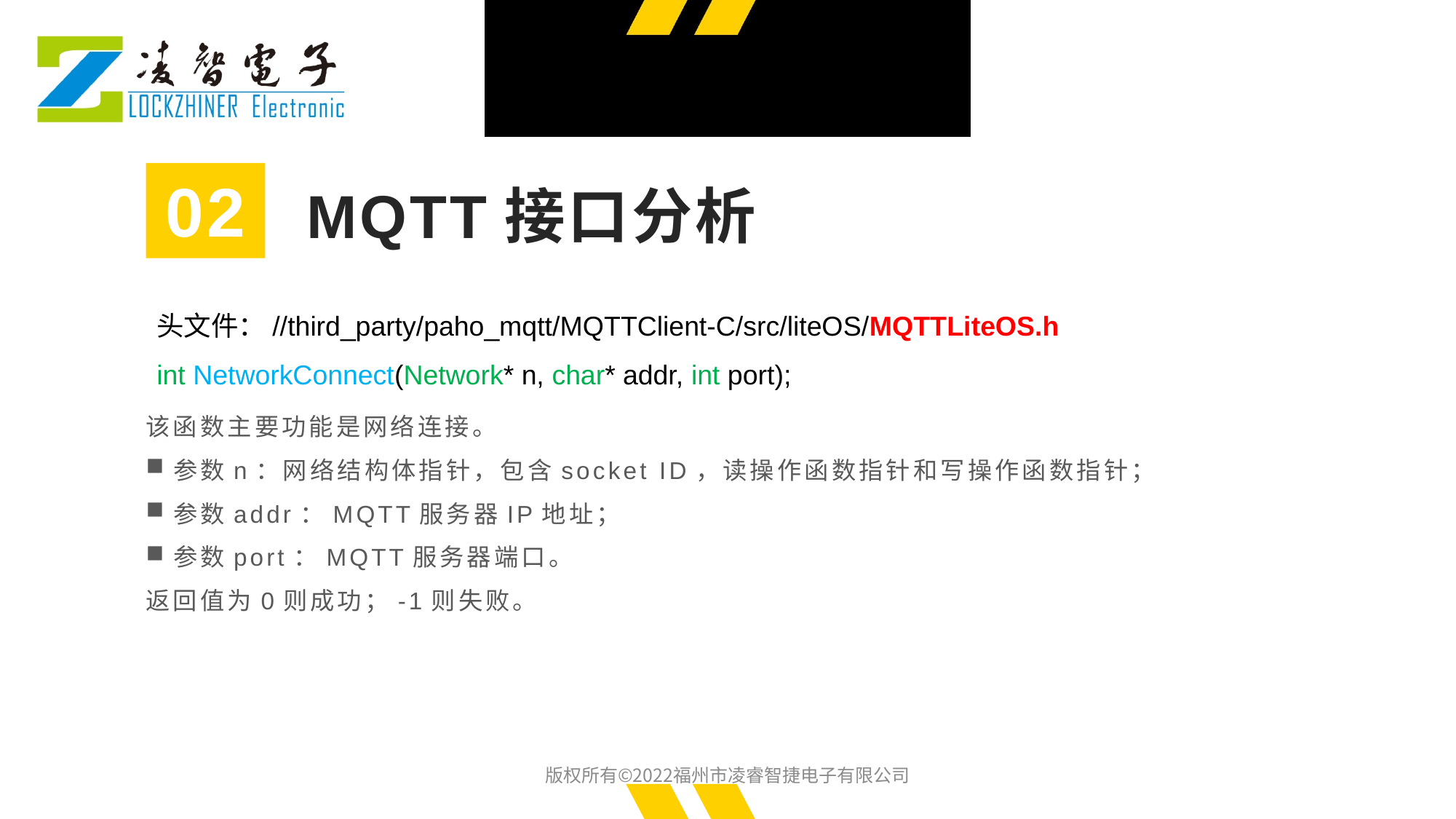

02
MQTT接口分析
头文件：//third_party/paho_mqtt/MQTTClient-C/src/liteOS/MQTTLiteOS.h
int NetworkConnect(Network* n, char* addr, int port);
该函数主要功能是网络连接。
参数n：网络结构体指针，包含socket ID，读操作函数指针和写操作函数指针；
参数addr：MQTT服务器IP地址；
参数port：MQTT服务器端口。
返回值为0则成功；-1则失败。
版权所有©2022福州市凌睿智捷电子有限公司
7